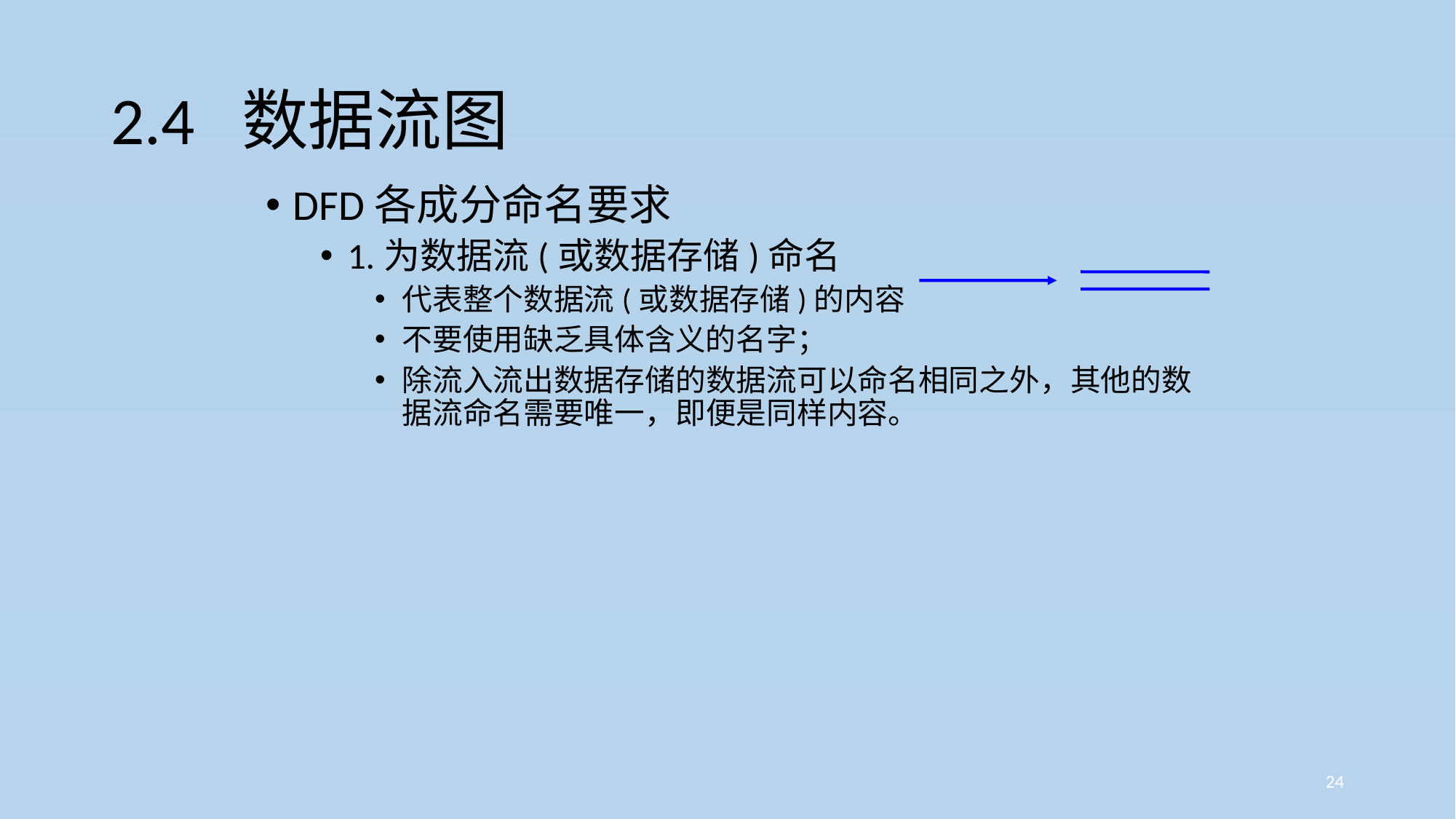

# 2.4  数据流图
DFD各成分命名要求
1.为数据流(或数据存储)命名
代表整个数据流(或数据存储)的内容
不要使用缺乏具体含义的名字；
除流入流出数据存储的数据流可以命名相同之外，其他的数据流命名需要唯一，即便是同样内容。

24